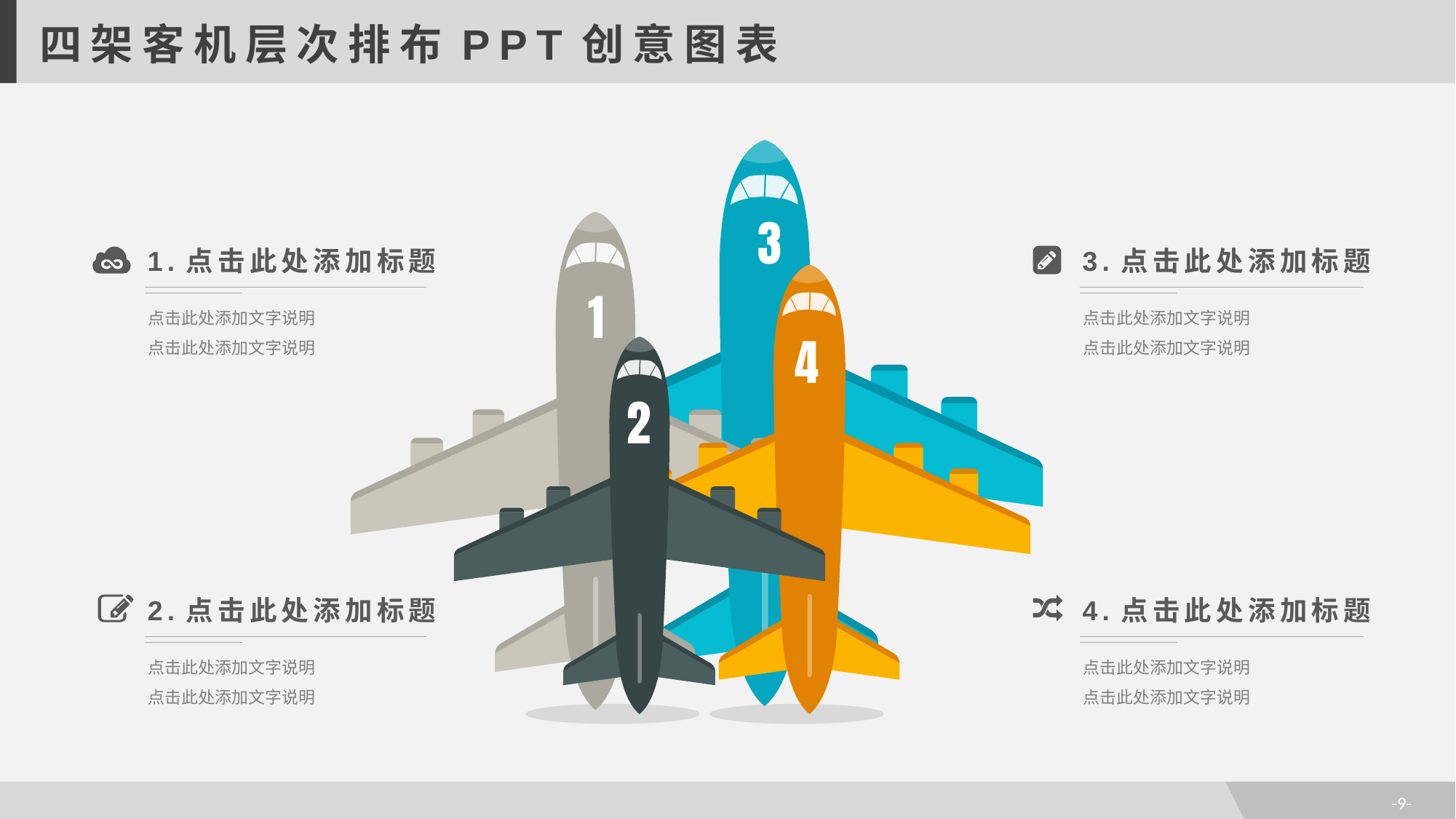

四架客机层次排布PPT创意图表

3

1.点击此处添加标题

点击此处添加文字说明
点击此处添加文字说明
3.点击此处添加标题

点击此处添加文字说明
点击此处添加文字说明

1
4

2
2.点击此处添加标题

点击此处添加文字说明
点击此处添加文字说明
4.点击此处添加标题

点击此处添加文字说明
点击此处添加文字说明

-9-